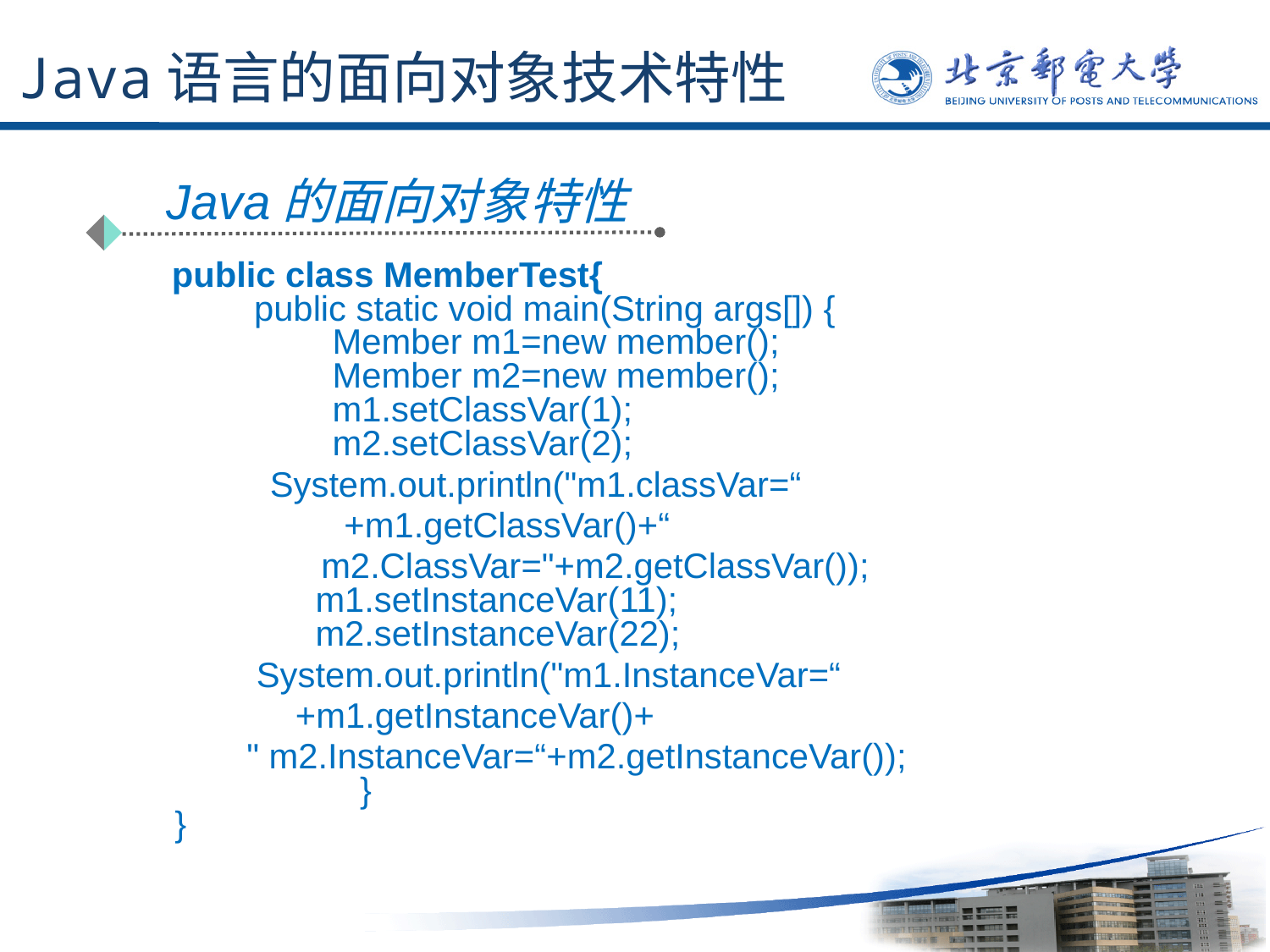

# Java语言的面向对象技术特性

Java的面向对象特性

　　public class MemberTest{
　　public static void main(String args[]) {
　　　　 Member m1=new member();
　　　　 Member m2=new member();
　　　　 m1.setClassVar(1);
　　　　 m2.setClassVar(2);
　                System.out.println("m1.classVar=“
                         +m1.getClassVar()+“
　　　　　　m2.ClassVar="+m2.getClassVar());
 　　　 m1.setInstanceVar(11);
 　　　 m2.setInstanceVar(22);
                System.out.println("m1.InstanceVar=“
                    +m1.getInstanceVar()+
               " m2.InstanceVar=“+m2.getInstanceVar());
　　　　　}
}